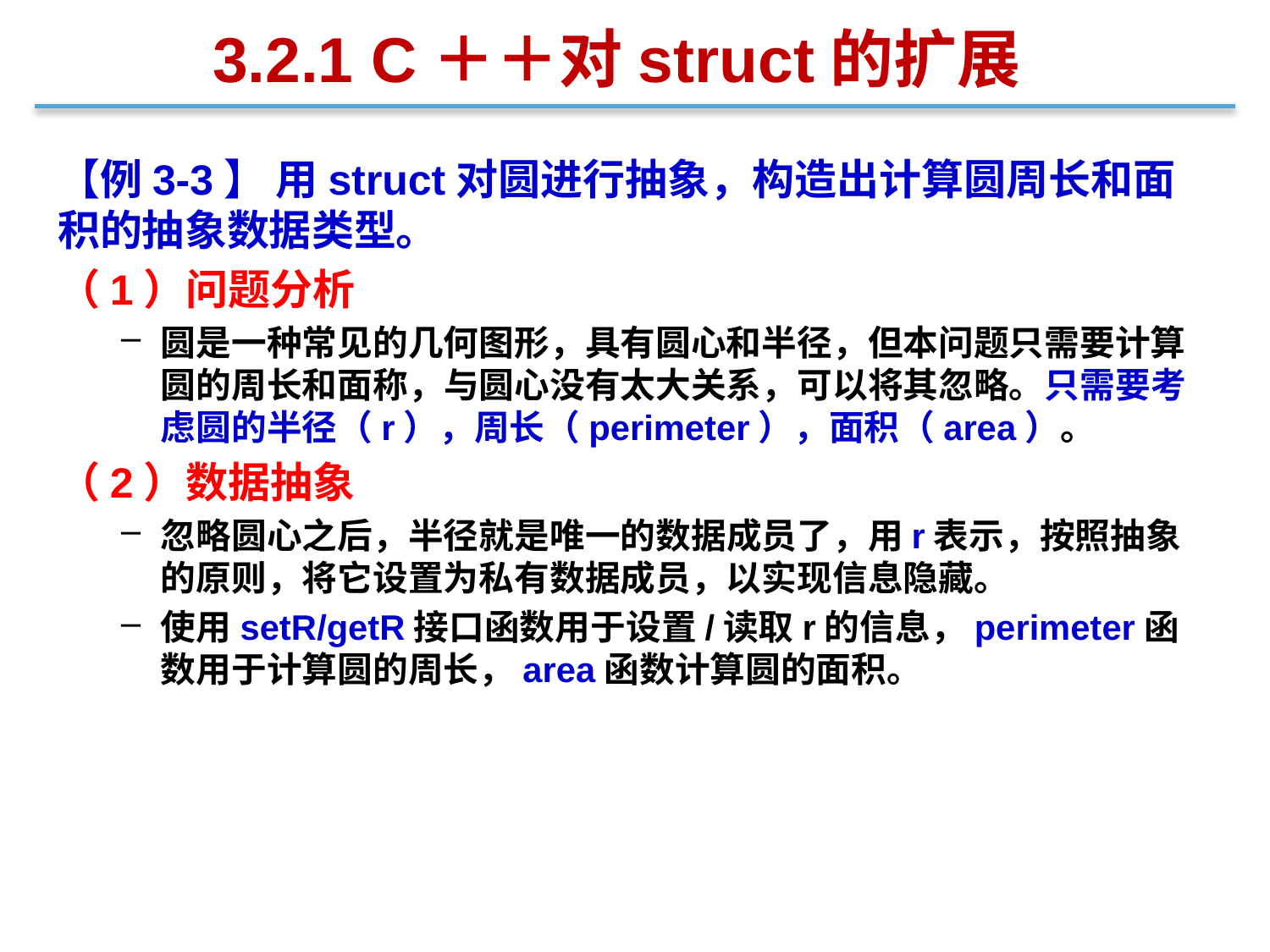

3.2.1 C＋＋对struct的扩展
【例3-3】 用struct对圆进行抽象，构造出计算圆周长和面积的抽象数据类型。
（1）问题分析
圆是一种常见的几何图形，具有圆心和半径，但本问题只需要计算圆的周长和面称，与圆心没有太大关系，可以将其忽略。只需要考虑圆的半径（r），周长（perimeter），面积（area）。
（2）数据抽象
忽略圆心之后，半径就是唯一的数据成员了，用r表示，按照抽象的原则，将它设置为私有数据成员，以实现信息隐藏。
使用setR/getR接口函数用于设置/读取r的信息，perimeter函数用于计算圆的周长，area函数计算圆的面积。